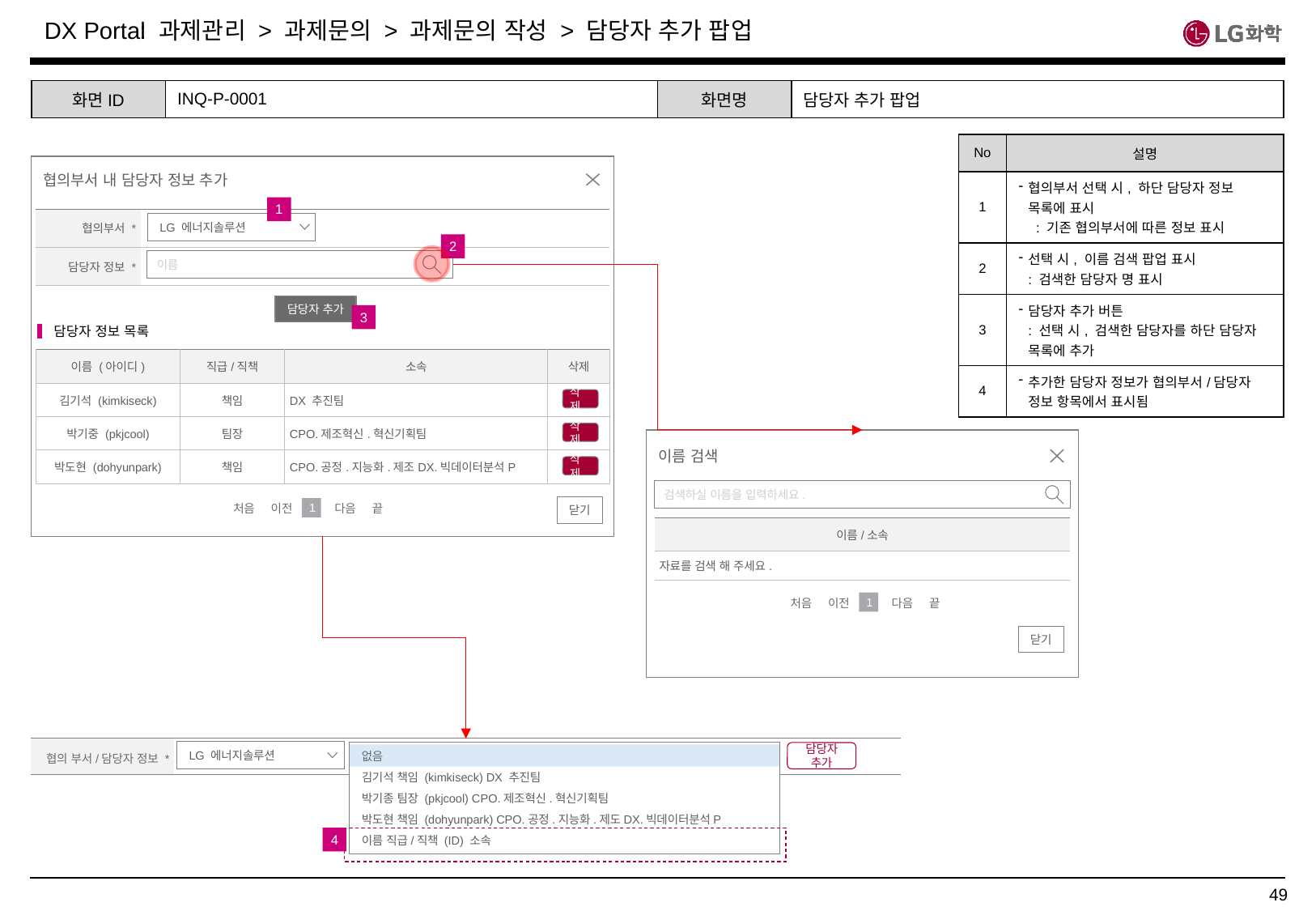

: 과제관리 > 과제문의 > 과제문의 작성 > 담당자 추가 팝업
| 화면ID | INQ-P-0001 | 화면명 | 담당자 추가 팝업 |
| --- | --- | --- | --- |
| No | 설명 |
| --- | --- |
| 1 | 협의부서 선택 시, 하단 담당자 정보 목록에 표시 : 기존 협의부서에 따른 정보 표시 |
| 2 | 선택 시, 이름 검색 팝업 표시 : 검색한 담당자 명 표시 |
| 3 | 담당자 추가 버튼 : 선택 시, 검색한 담당자를 하단 담당자 목록에 추가 |
| 4 | 추가한 담당자 정보가 협의부서/담당자 정보 항목에서 표시됨 |

협의부서 내 담당자 정보 추가

1
| 협의부서 \* |  |
| --- | --- |
| 담당자 정보 \* |  |
LG 에너지솔루션

2

이름

담당자 추가
3
담당자 정보 목록
| 이름 (아이디) | 직급/직책 | 소속 | 삭제 |
| --- | --- | --- | --- |
| 김기석 (kimkiseck) | 책임 | DX 추진팀 |  |
| 박기중 (pkjcool) | 팀장 | CPO.제조혁신.혁신기획팀 |  |
| 박도현 (dohyunpark) | 책임 | CPO.공정.지능화.제조DX.빅데이터분석P |  |
삭제
삭제

이름 검색

삭제
검색하실 이름을 입력하세요.

처음     이전
다음     끝
1
닫기
| 이름/소속 |
| --- |
| 자료를 검색 해 주세요. |
처음     이전
다음     끝
1
닫기
| 협의 부서/담당자 정보 \* |  |  |  |
| --- | --- | --- | --- |
LG 에너지솔루션

없음

없음
김기석 책임 (kimkiseck) DX 추진팀
박기종 팀장 (pkjcool) CPO.제조혁신.혁신기획팀
박도현 책임 (dohyunpark) CPO.공정.지능화.제도DX.빅데이터분석P
이름 직급/직책 (ID) 소속

담당자 추가
4